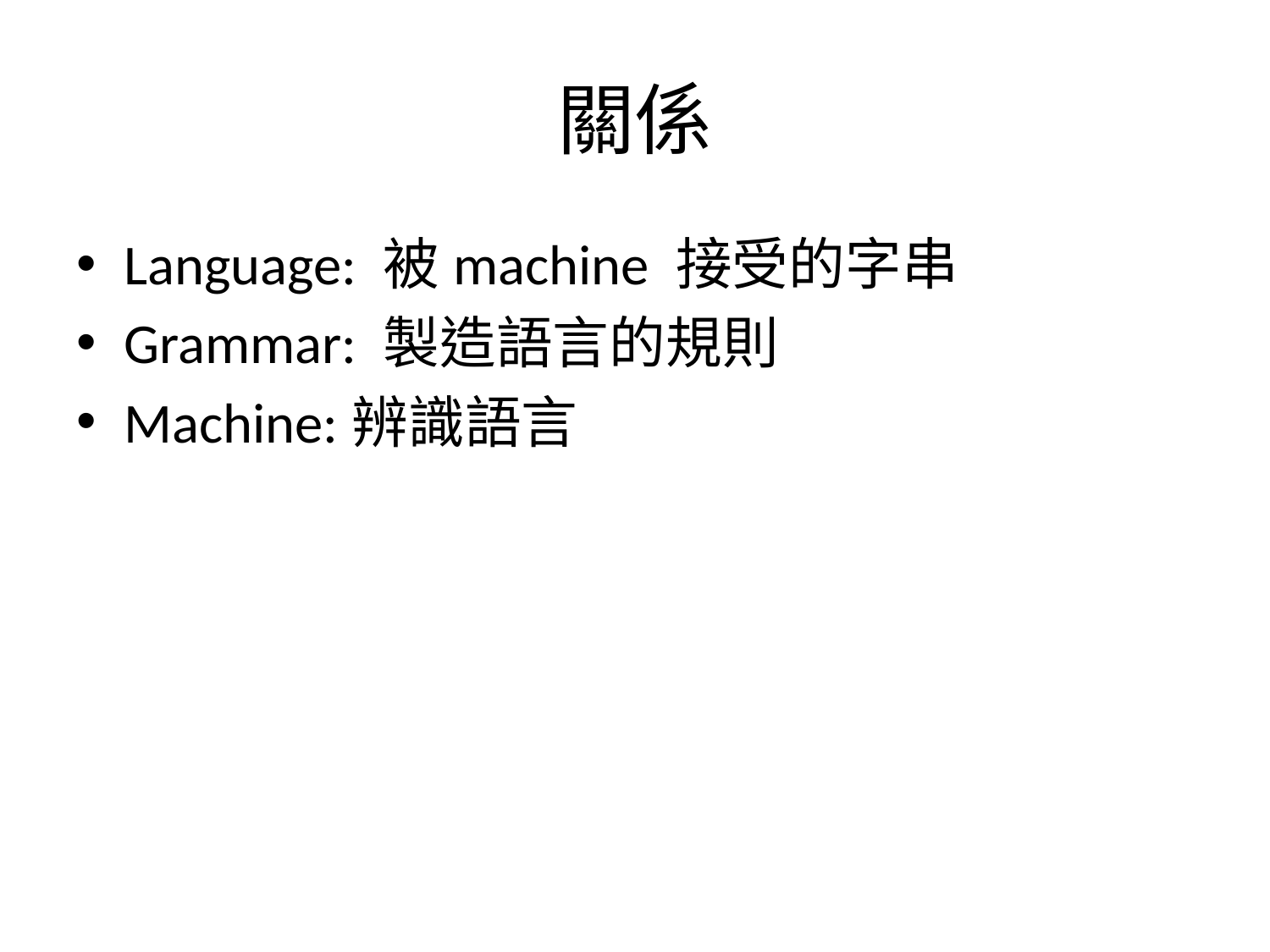

# 關係
Language: 被machine 接受的字串
Grammar: 製造語言的規則
Machine:辨識語言